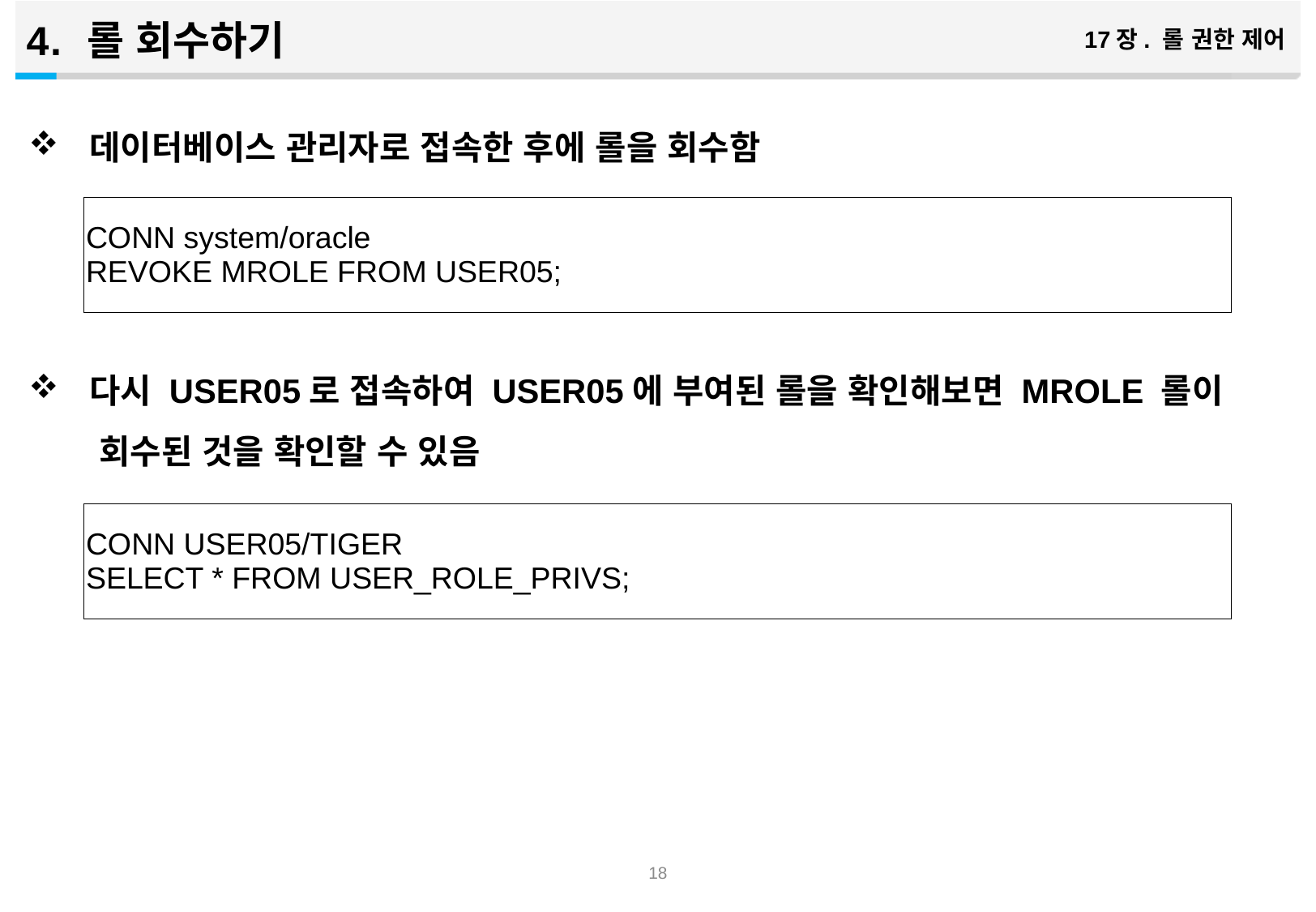

롤 회수하기
17장. 롤 권한 제어
데이터베이스 관리자로 접속한 후에 롤을 회수함

다시 USER05로 접속하여 USER05에 부여된 롤을 확인해보면 MROLE 롤이        회수된 것을 확인할 수 있음
| CONN system/oracle REVOKE MROLE FROM USER05; |
| --- |
| CONN USER05/TIGER SELECT \* FROM USER\_ROLE\_PRIVS; |
| --- |
18